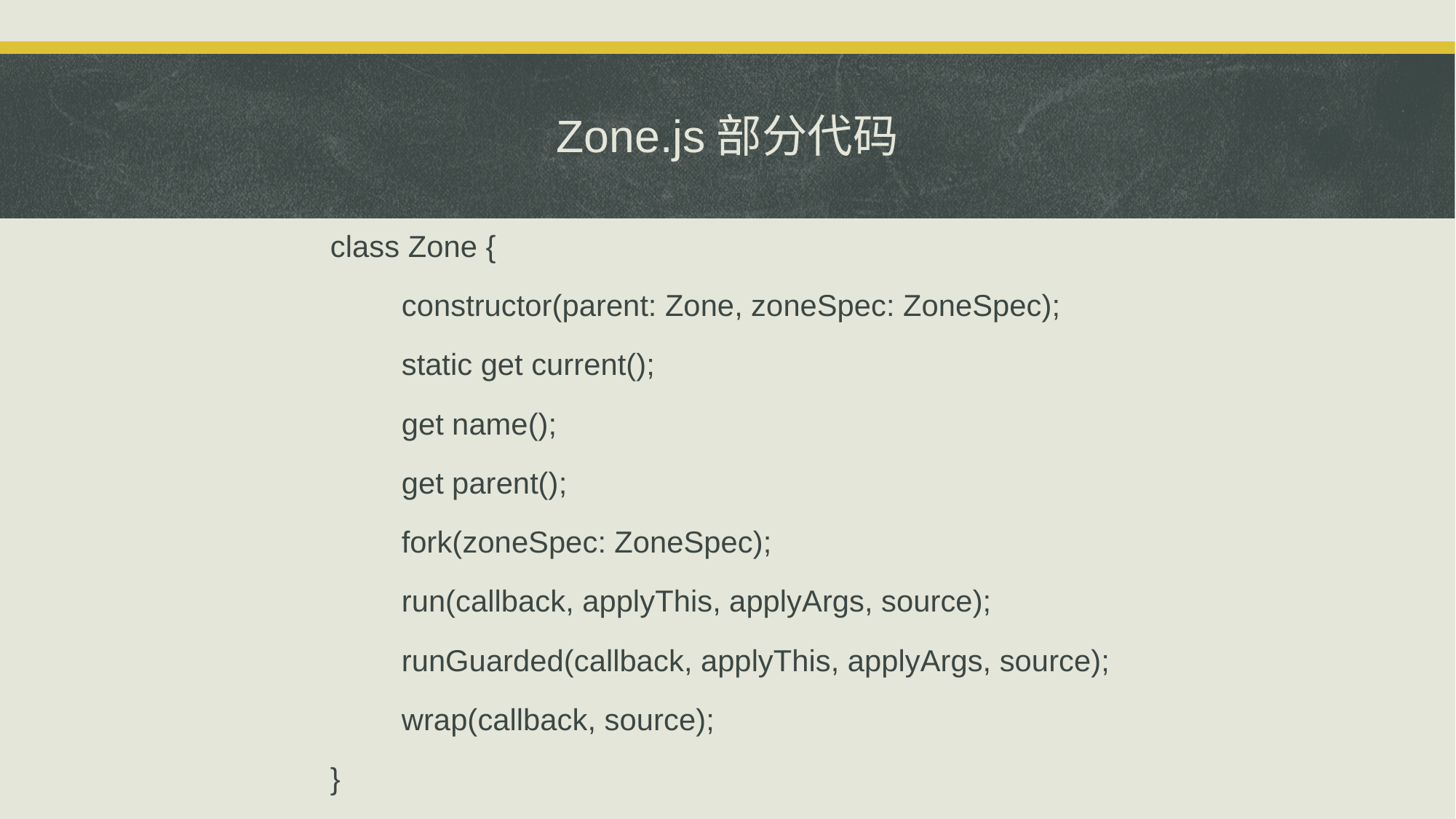

# Zone.js部分代码
class Zone {
  constructor(parent: Zone, zoneSpec: ZoneSpec);
  static get current();
  get name();
  get parent();
  fork(zoneSpec: ZoneSpec);
  run(callback, applyThis, applyArgs, source);
  runGuarded(callback, applyThis, applyArgs, source);
  wrap(callback, source);
}